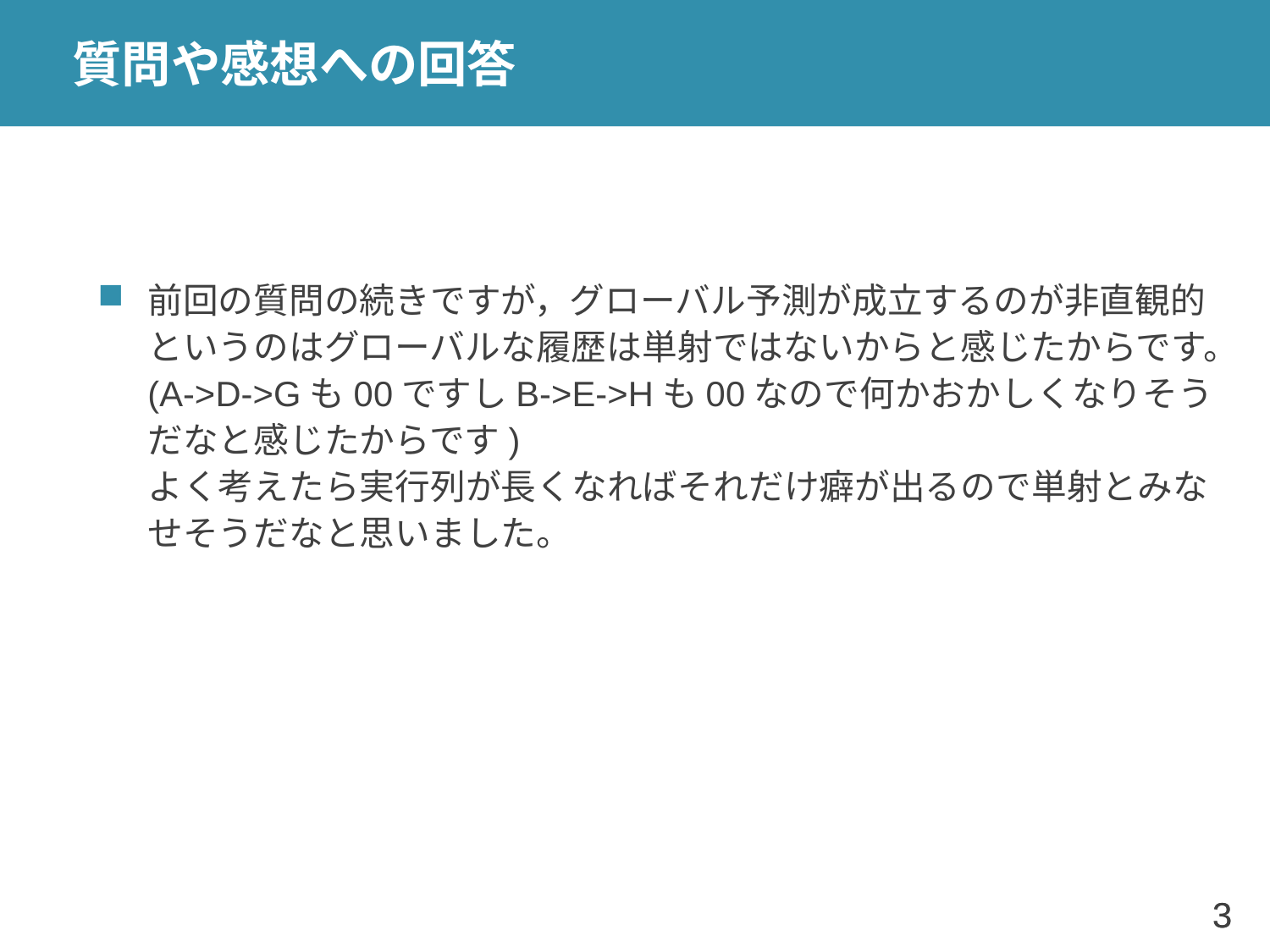

# 質問や感想への回答
前回の質問の続きですが，グローバル予測が成立するのが非直観的というのはグローバルな履歴は単射ではないからと感じたからです。(A->D->Gも00ですしB->E->Hも00なので何かおかしくなりそうだなと感じたからです)
よく考えたら実行列が長くなればそれだけ癖が出るので単射とみなせそうだなと思いました。